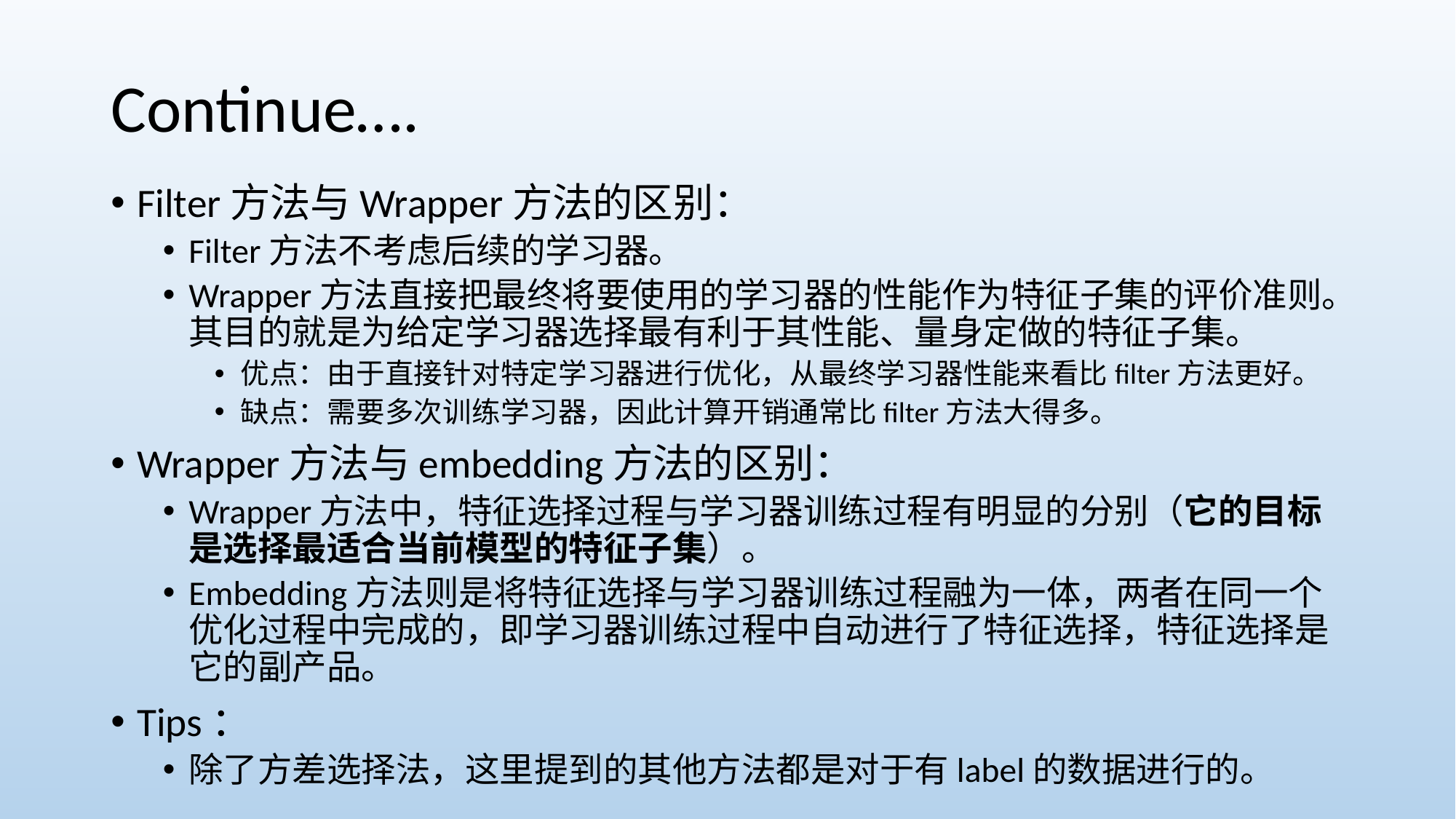

# Continue….
Filter方法与Wrapper方法的区别：
Filter方法不考虑后续的学习器。
Wrapper方法直接把最终将要使用的学习器的性能作为特征子集的评价准则。其目的就是为给定学习器选择最有利于其性能、量身定做的特征子集。
优点：由于直接针对特定学习器进行优化，从最终学习器性能来看比filter方法更好。
缺点：需要多次训练学习器，因此计算开销通常比filter方法大得多。
Wrapper方法与embedding方法的区别：
Wrapper方法中，特征选择过程与学习器训练过程有明显的分别（它的目标是选择最适合当前模型的特征子集）。
Embedding方法则是将特征选择与学习器训练过程融为一体，两者在同一个优化过程中完成的，即学习器训练过程中自动进行了特征选择，特征选择是它的副产品。
Tips：
除了方差选择法，这里提到的其他方法都是对于有label的数据进行的。